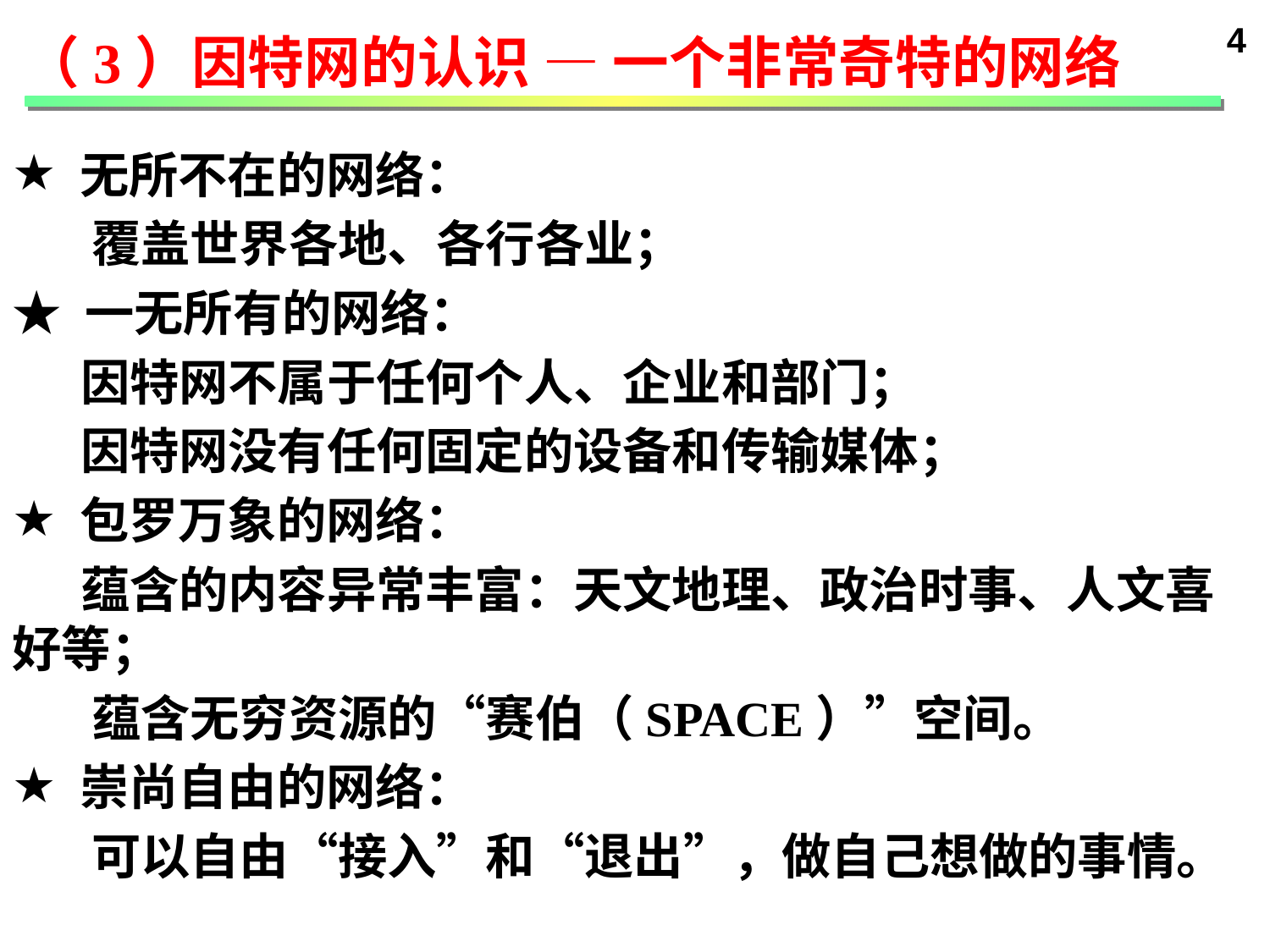

4
（3）因特网的认识 — 一个非常奇特的网络

 无所不在的网络：
      覆盖世界各地、各行各业；
★ 一无所有的网络：
     因特网不属于任何个人、企业和部门；
     因特网没有任何固定的设备和传输媒体；
 包罗万象的网络：
     蕴含的内容异常丰富：天文地理、政治时事、人文喜好等；
      蕴含无穷资源的“赛伯（SPACE）”空间。
 崇尚自由的网络：
      可以自由“接入”和“退出”，做自己想做的事情。